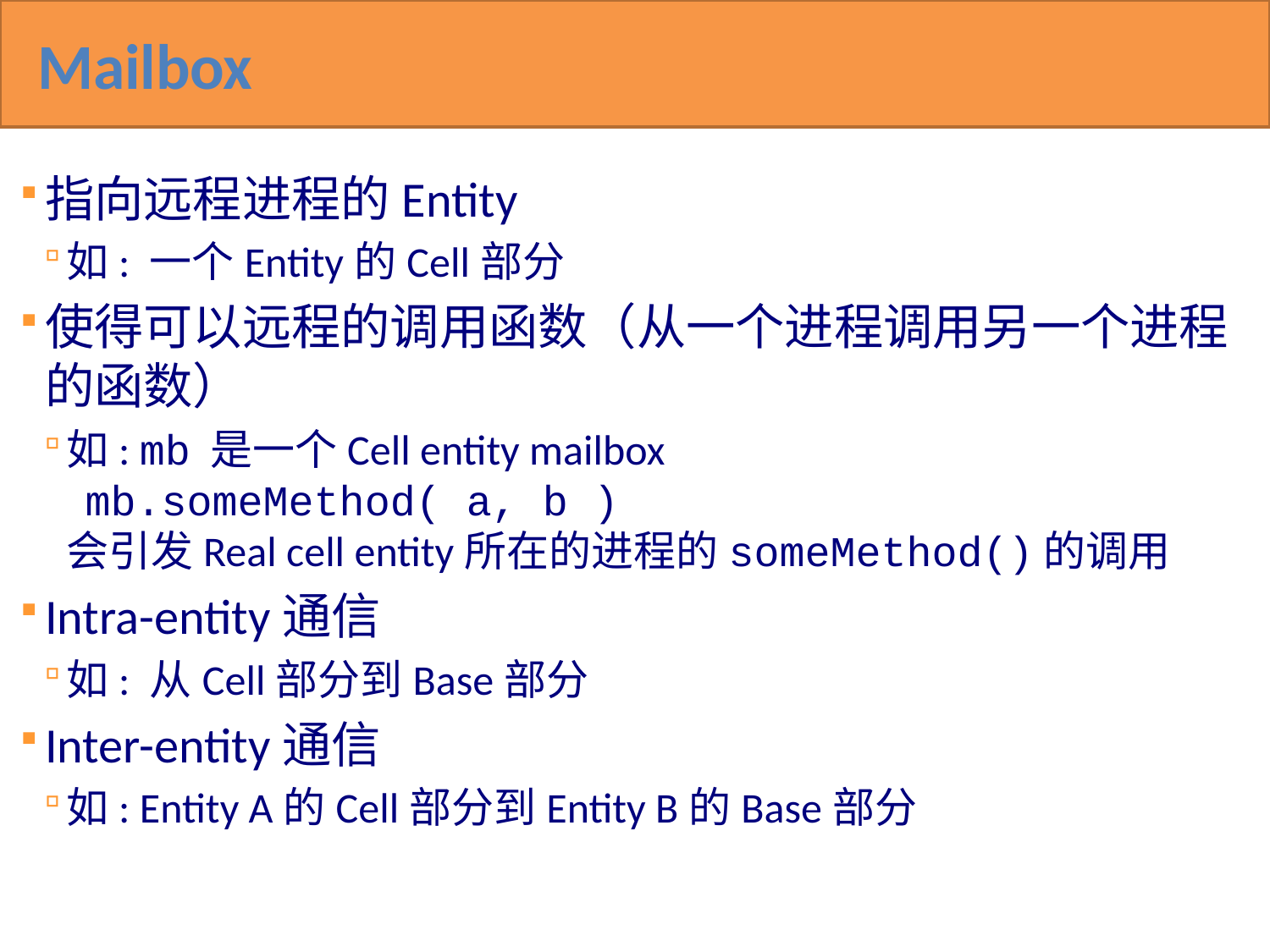

# Mailbox
指向远程进程的Entity
如: 一个Entity的Cell部分
使得可以远程的调用函数（从一个进程调用另一个进程的函数）
如: mb 是一个Cell entity mailbox
  mb.someMethod( a, b )
会引发Real cell entity所在的进程的someMethod()的调用
Intra-entity通信
如: 从Cell部分到Base部分
Inter-entity通信
如: Entity A的Cell部分到Entity B的Base部分